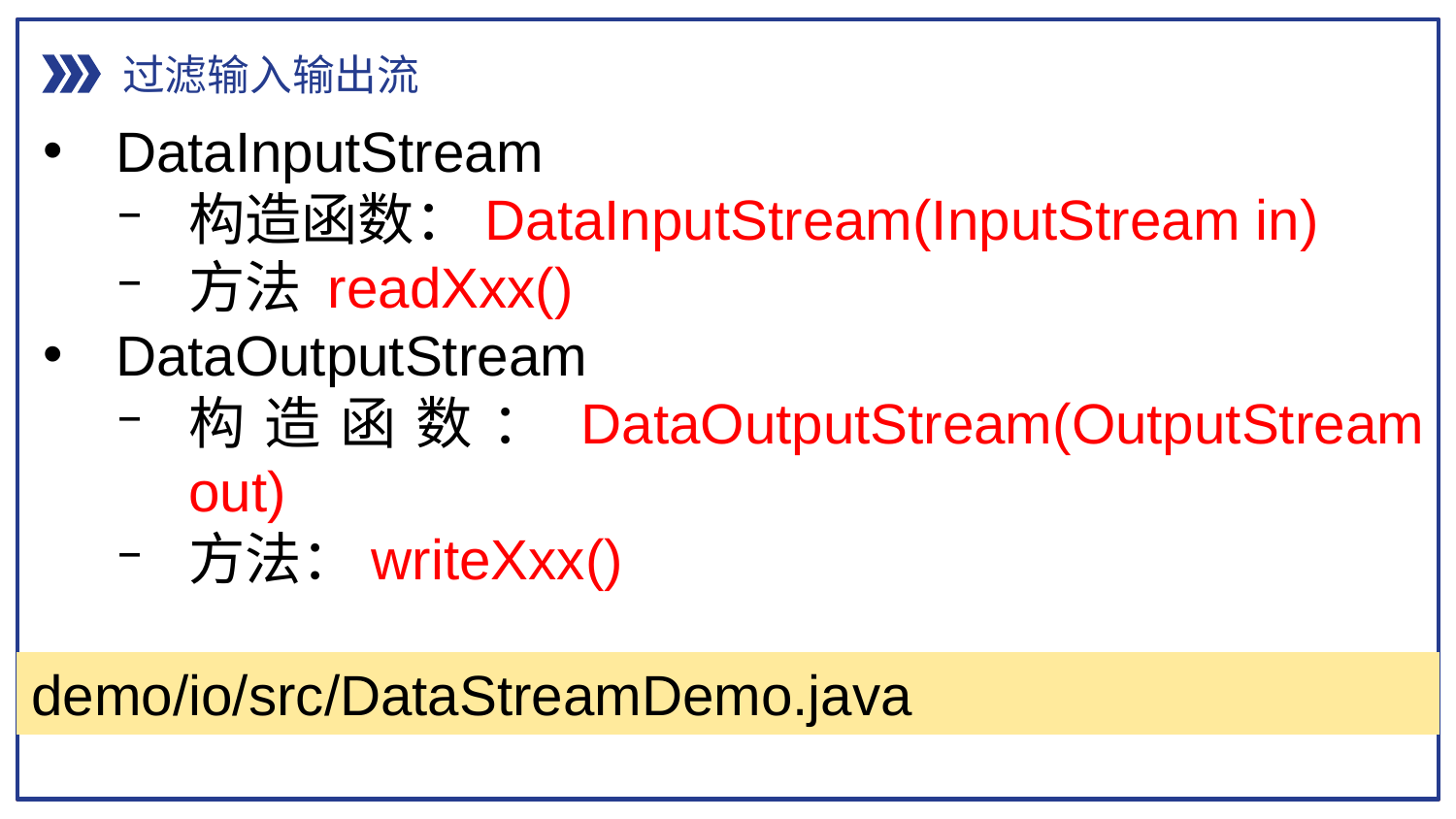

过滤输入输出流

DataInputStream
构造函数：DataInputStream(InputStream in)
方法 readXxx()
DataOutputStream
构造函数：DataOutputStream(OutputStream out)
方法：writeXxx()

demo/io/src/DataStreamDemo.java